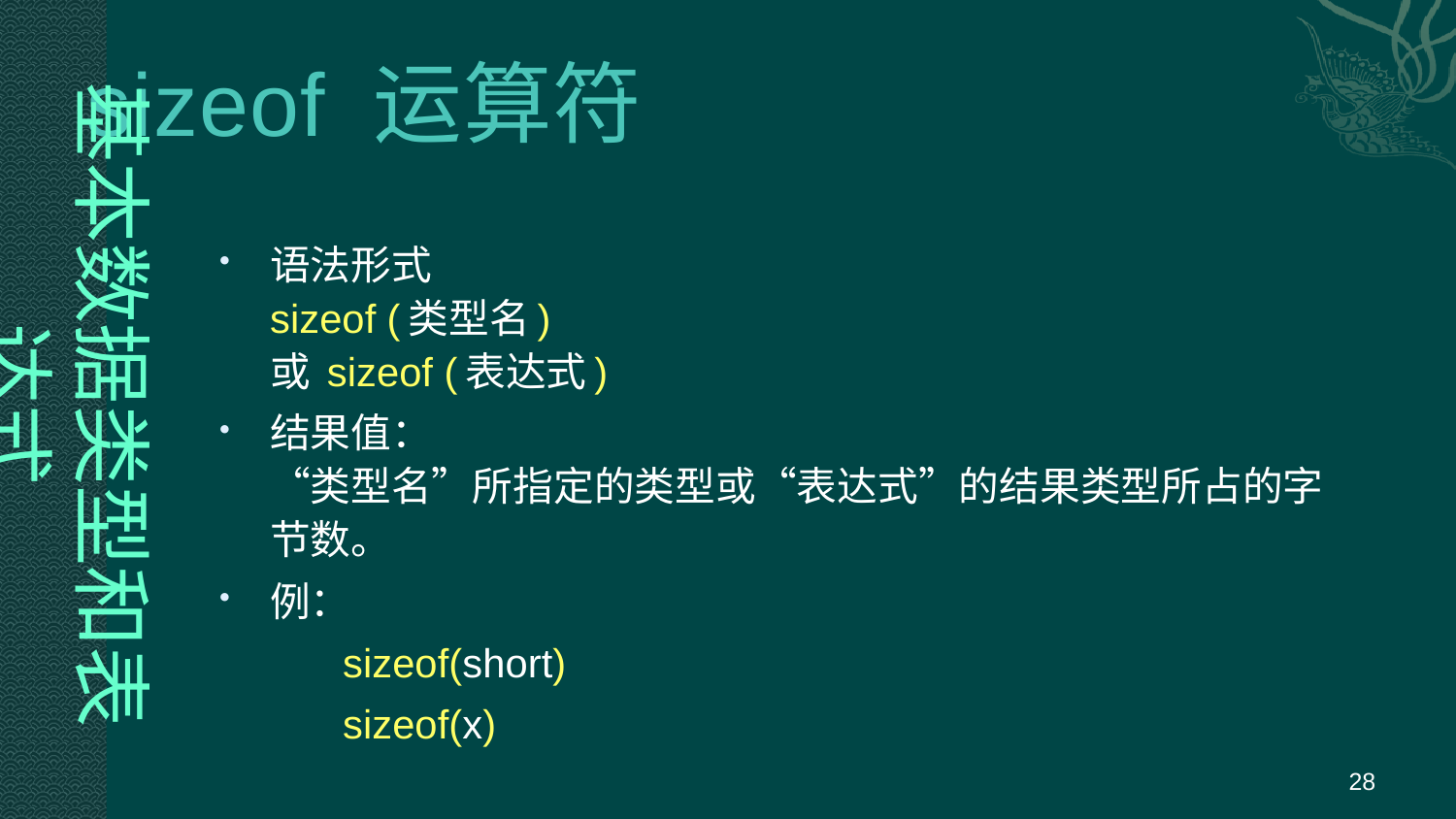

# sizeof 运算符
基本数据类型和表达式
语法形式
sizeof (类型名)
或 sizeof (表达式)
结果值：
“类型名”所指定的类型或“表达式”的结果类型所占的字节数。
例：
sizeof(short)
sizeof(x)
28